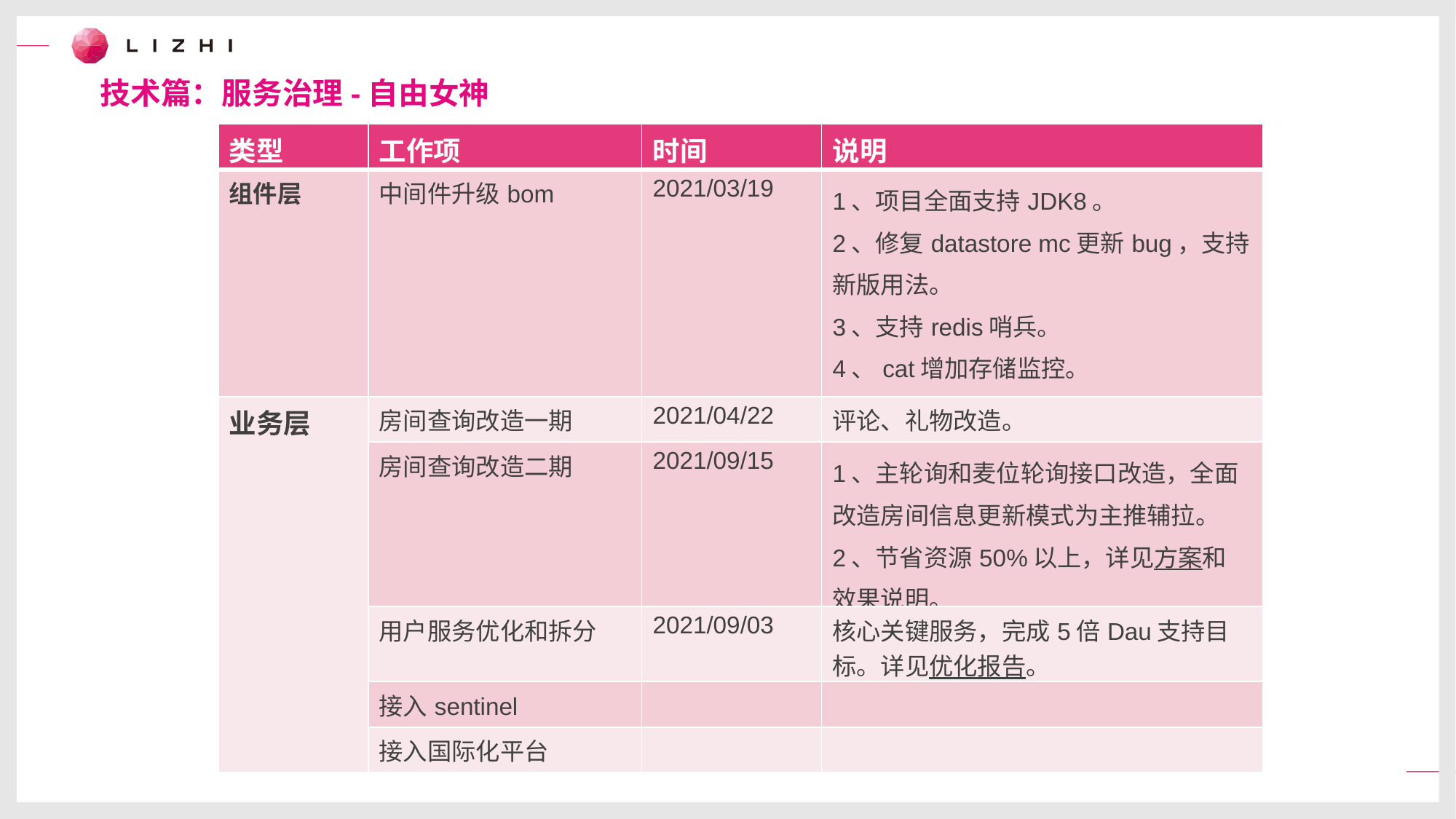

技术篇：服务治理-自由女神
| 类型 | 工作项 | 时间 | 说明 |
| --- | --- | --- | --- |
| 组件层 | 中间件升级bom | 2021/03/19 | 1、项目全面支持JDK8。 2、修复datastore mc更新bug，支持新版用法。 3、支持redis哨兵。 4、cat增加存储监控。 5、详见升级事项。 |
| 业务层 | 房间查询改造一期 | 2021/04/22 | 评论、礼物改造。 |
|  | 房间查询改造二期 | 2021/09/15 | 1、主轮询和麦位轮询接口改造，全面改造房间信息更新模式为主推辅拉。 2、节省资源50%以上，详见方案和效果说明。 |
|  | 用户服务优化和拆分 | 2021/09/03 | 核心关键服务，完成5倍Dau支持目标。详见优化报告。 |
|  | 接入sentinel |  |  |
|  | 接入国际化平台 |  |  |